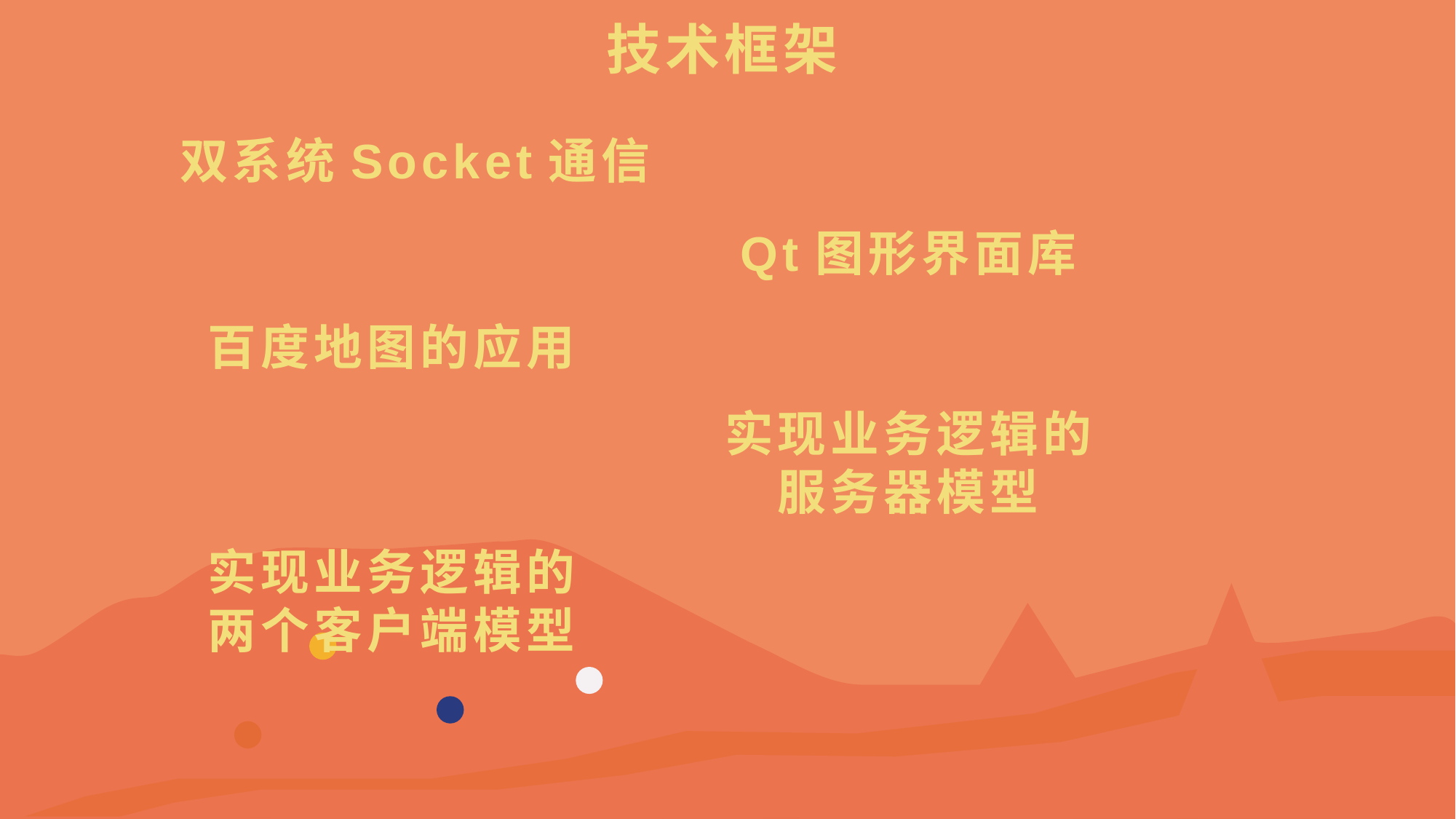

技术框架
双系统Socket通信
Qt图形界面库
百度地图的应用
实现业务逻辑的
服务器模型
实现业务逻辑的
两个客户端模型